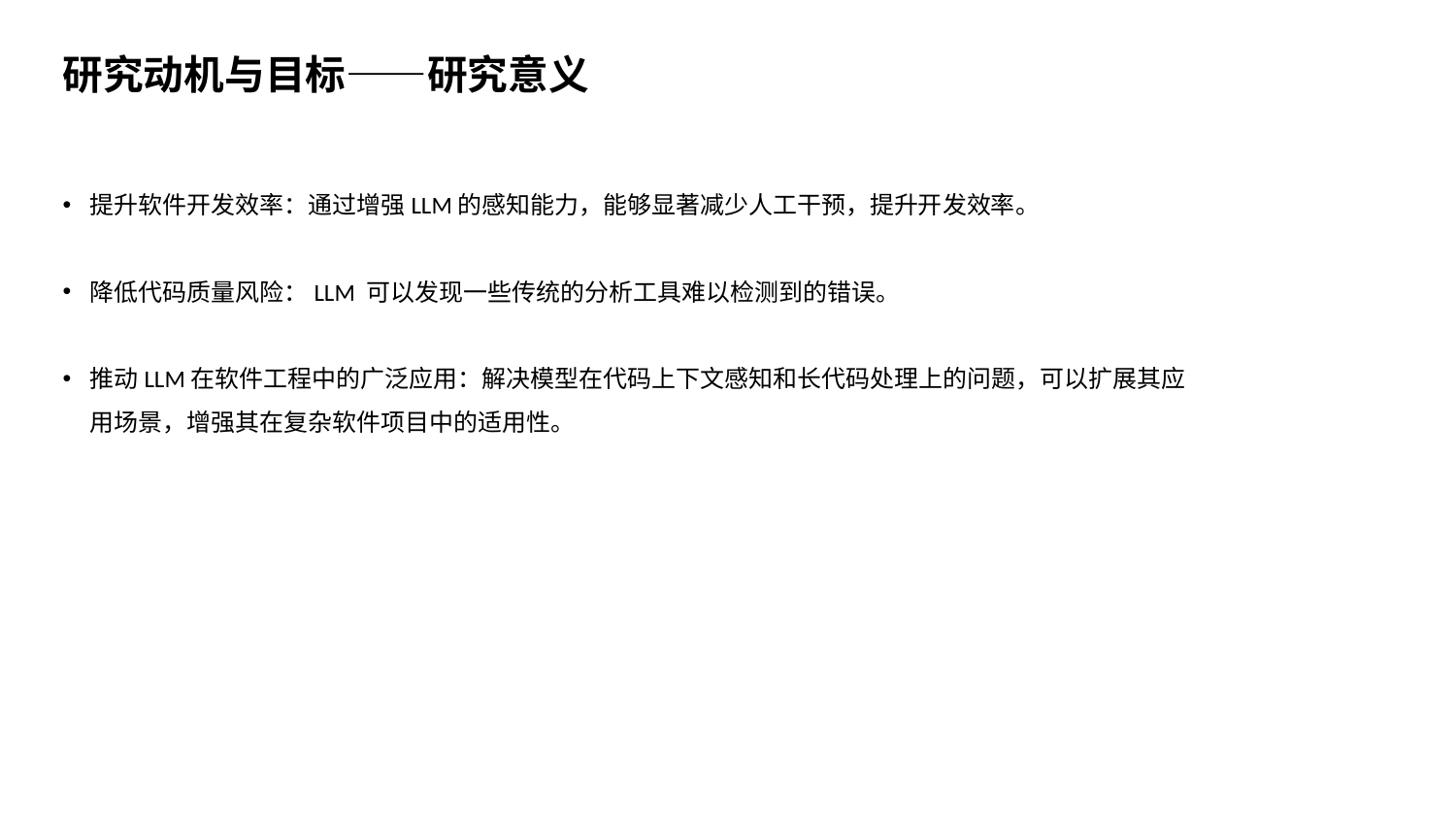

研究动机与目标——研究意义
提升软件开发效率：通过增强LLM的感知能力，能够显著减少人工干预，提升开发效率。

降低代码质量风险：LLM 可以发现一些传统的分析工具难以检测到的错误。

推动LLM在软件工程中的广泛应用：解决模型在代码上下文感知和长代码处理上的问题，可以扩展其应用场景，增强其在复杂软件项目中的适用性。